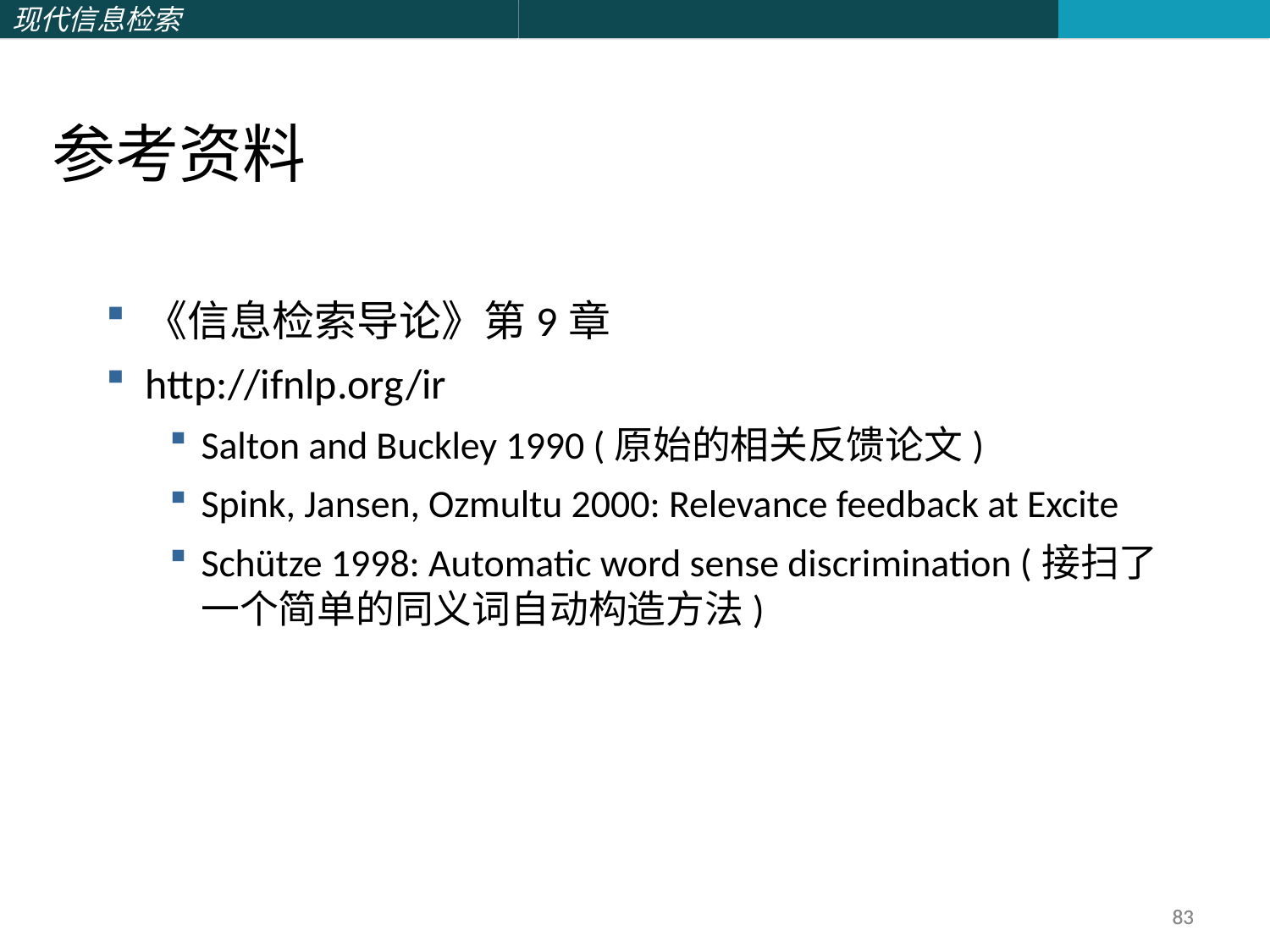

参考资料
《信息检索导论》第9章
http://ifnlp.org/ir
Salton and Buckley 1990 (原始的相关反馈论文)
Spink, Jansen, Ozmultu 2000: Relevance feedback at Excite
Schütze 1998: Automatic word sense discrimination (接扫了一个简单的同义词自动构造方法)
83
83